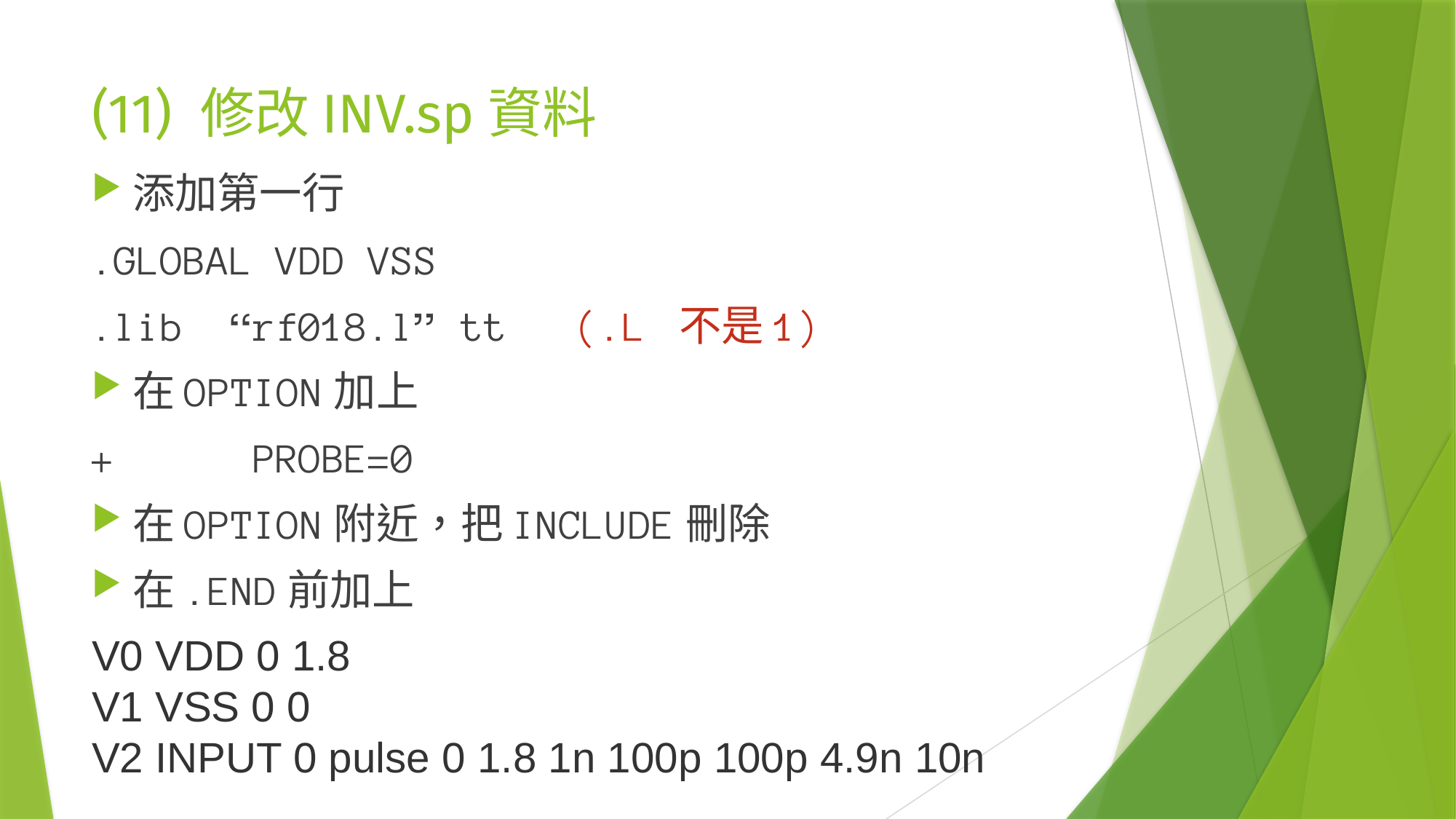

# (11) 修改INV.sp資料
添加第一行
.GLOBAL VDD VSS
.lib  “rf018.l” tt   (.L 不是1)
在OPTION加上
+      PROBE=0
在OPTION附近，把INCLUDE刪除
在.END前加上
V0 VDD 0 1.8
V1 VSS 0 0
V2 INPUT 0 pulse 0 1.8 1n 100p 100p 4.9n 10n